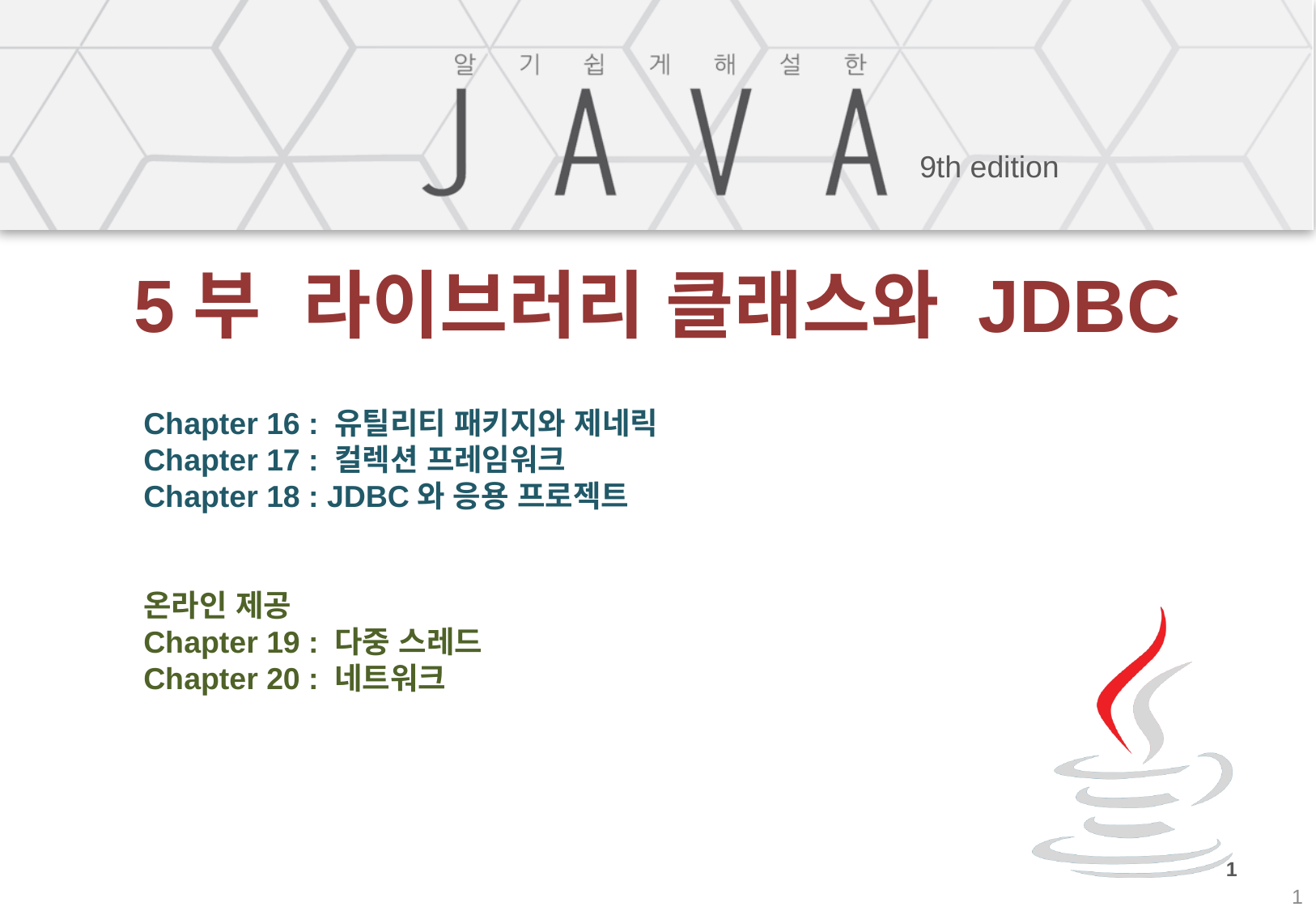

# 5부  라이브러리 클래스와 JDBC

“5부에서는 클라이언트 측 프로그램에서 사용되는 사용자 인터페이스 구축에 관해 설명합니다”
Chapter 16 : 유틸리티 패키지와 제네릭
Chapter 17 : 컬렉션 프레임워크
Chapter 18 : JDBC와 응용 프로젝트

온라인 제공
Chapter 19 : 다중 스레드
Chapter 20 : 네트워크

1
1